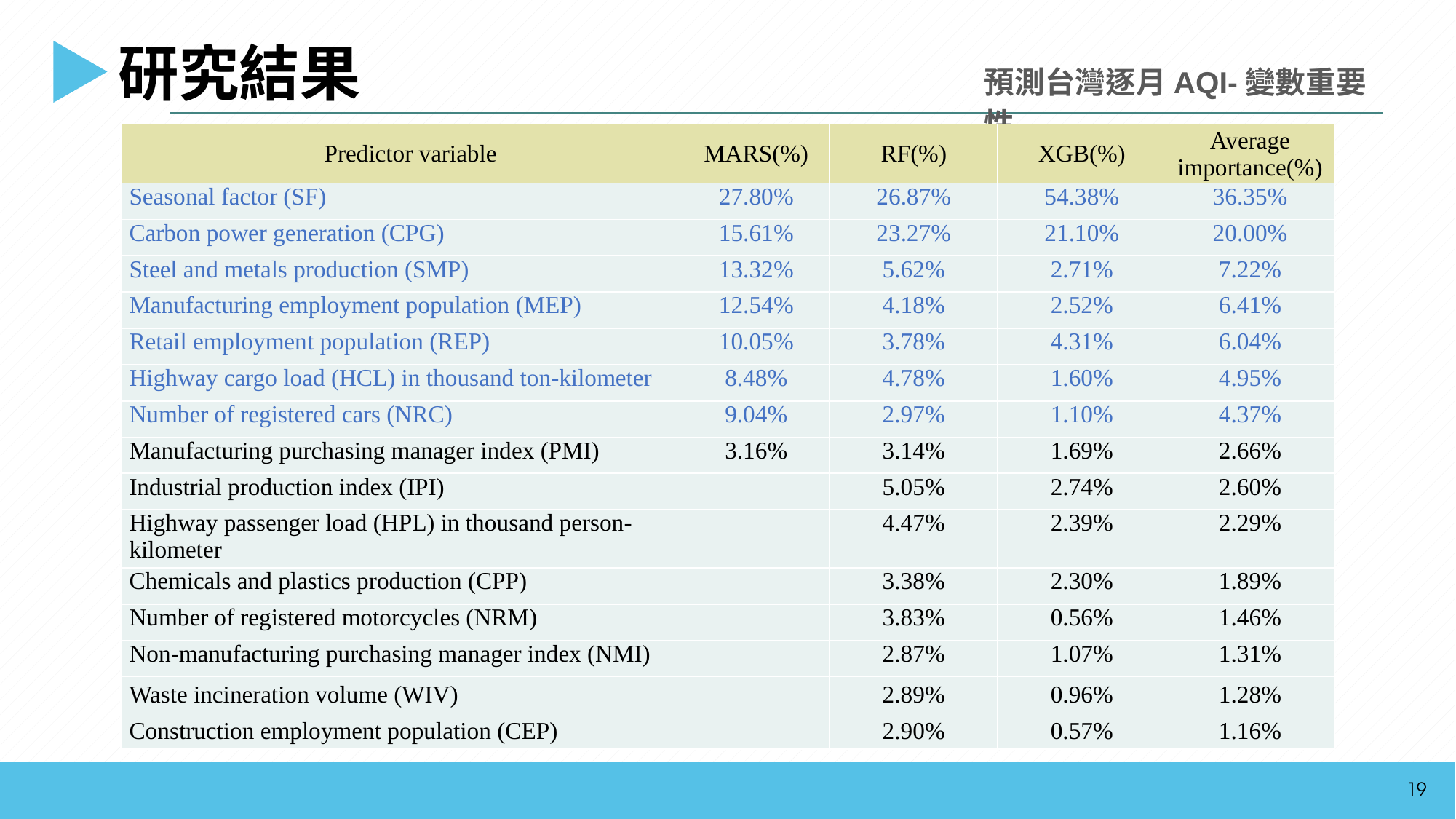

研究結果

預測台灣逐月AQI-變數重要性
| Predictor variable | MARS(%) | RF(%) | XGB(%) | Average importance(%) |
| --- | --- | --- | --- | --- |
| Seasonal factor (SF) | 27.80% | 26.87% | 54.38% | 36.35% |
| Carbon power generation (CPG) | 15.61% | 23.27% | 21.10% | 20.00% |
| Steel and metals production (SMP) | 13.32% | 5.62% | 2.71% | 7.22% |
| Manufacturing employment population (MEP) | 12.54% | 4.18% | 2.52% | 6.41% |
| Retail employment population (REP) | 10.05% | 3.78% | 4.31% | 6.04% |
| Highway cargo load (HCL) in thousand ton-kilometer | 8.48% | 4.78% | 1.60% | 4.95% |
| Number of registered cars (NRC) | 9.04% | 2.97% | 1.10% | 4.37% |
| Manufacturing purchasing manager index (PMI) | 3.16% | 3.14% | 1.69% | 2.66% |
| Industrial production index (IPI) |  | 5.05% | 2.74% | 2.60% |
| Highway passenger load (HPL) in thousand person-kilometer |  | 4.47% | 2.39% | 2.29% |
| Chemicals and plastics production (CPP) |  | 3.38% | 2.30% | 1.89% |
| Number of registered motorcycles (NRM) |  | 3.83% | 0.56% | 1.46% |
| Non-manufacturing purchasing manager index (NMI) |  | 2.87% | 1.07% | 1.31% |
| Waste incineration volume (WIV) |  | 2.89% | 0.96% | 1.28% |
| Construction employment population (CEP) |  | 2.90% | 0.57% | 1.16% |

19